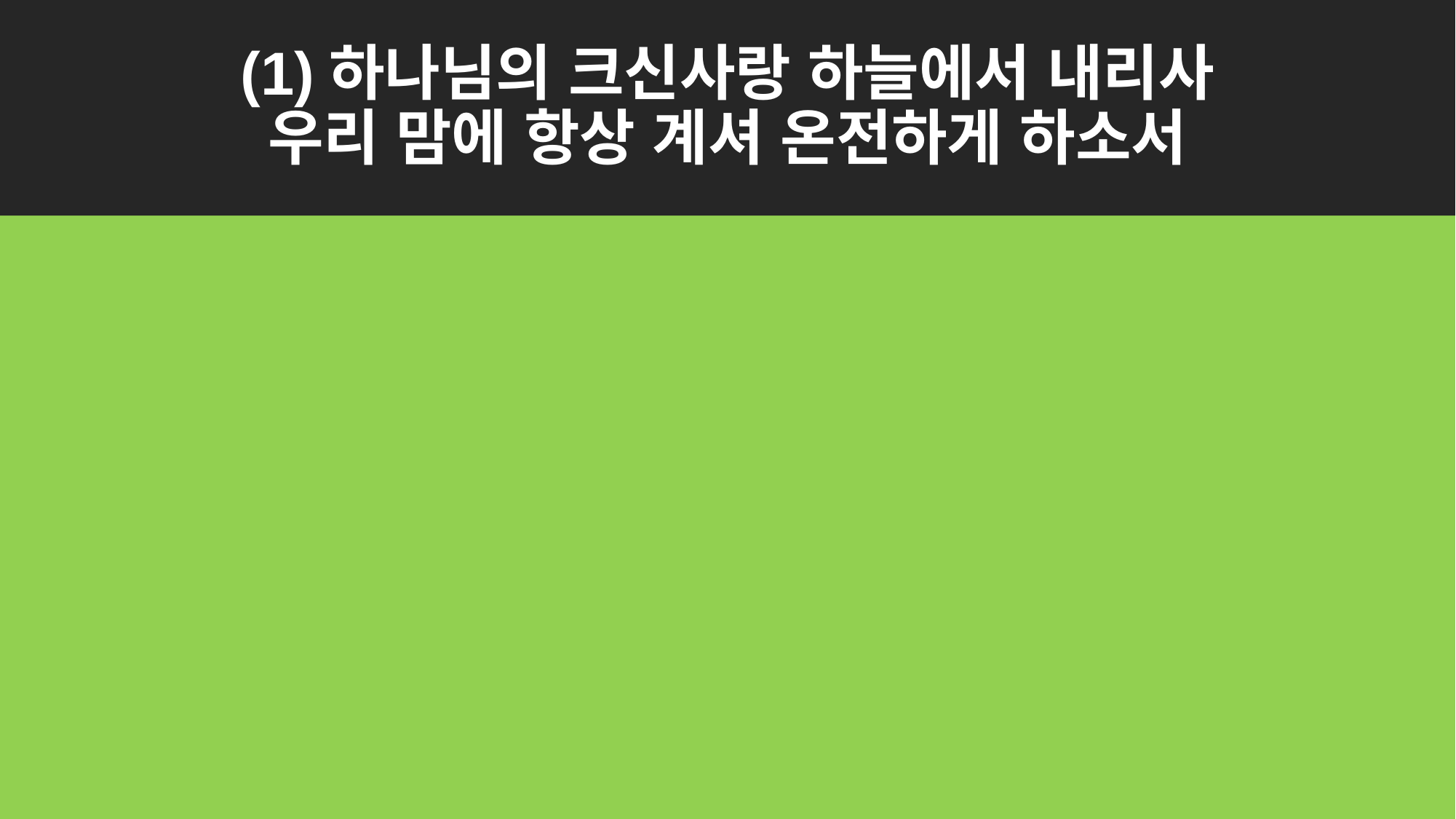

# (1)하나님의 크신사랑 하늘에서 내리사
우리 맘에 항상 계셔 온전하게 하소서